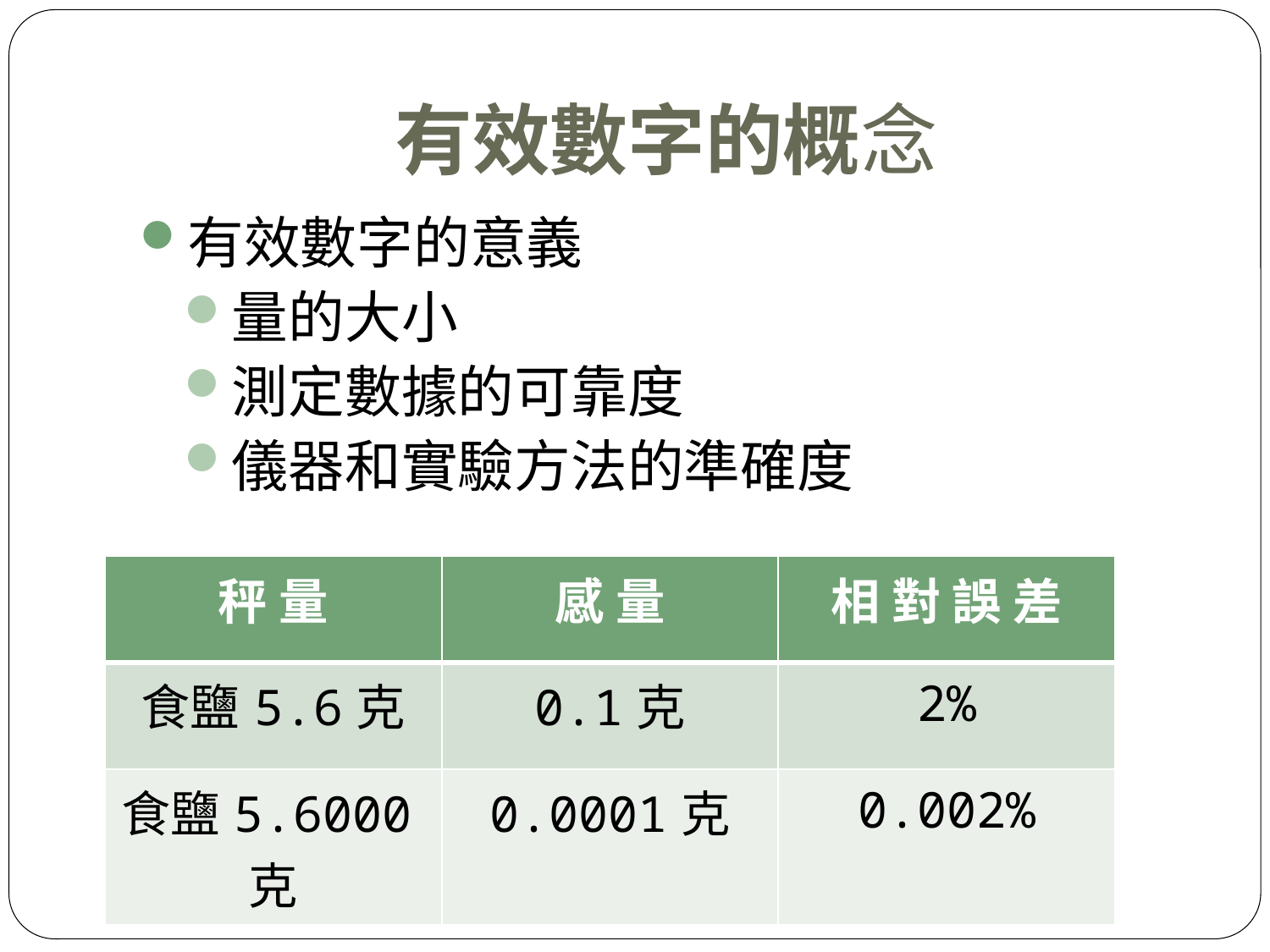

# 有效數字的概念
有效數字的意義
量的大小
測定數據的可靠度
儀器和實驗方法的準確度

| 秤 量 | 感 量 | 相 對 誤 差 |
| --- | --- | --- |
| 食鹽5.6克 | 0.1克 | 2% |
| 食鹽5.6000克 | 0.0001克 | 0.002% |